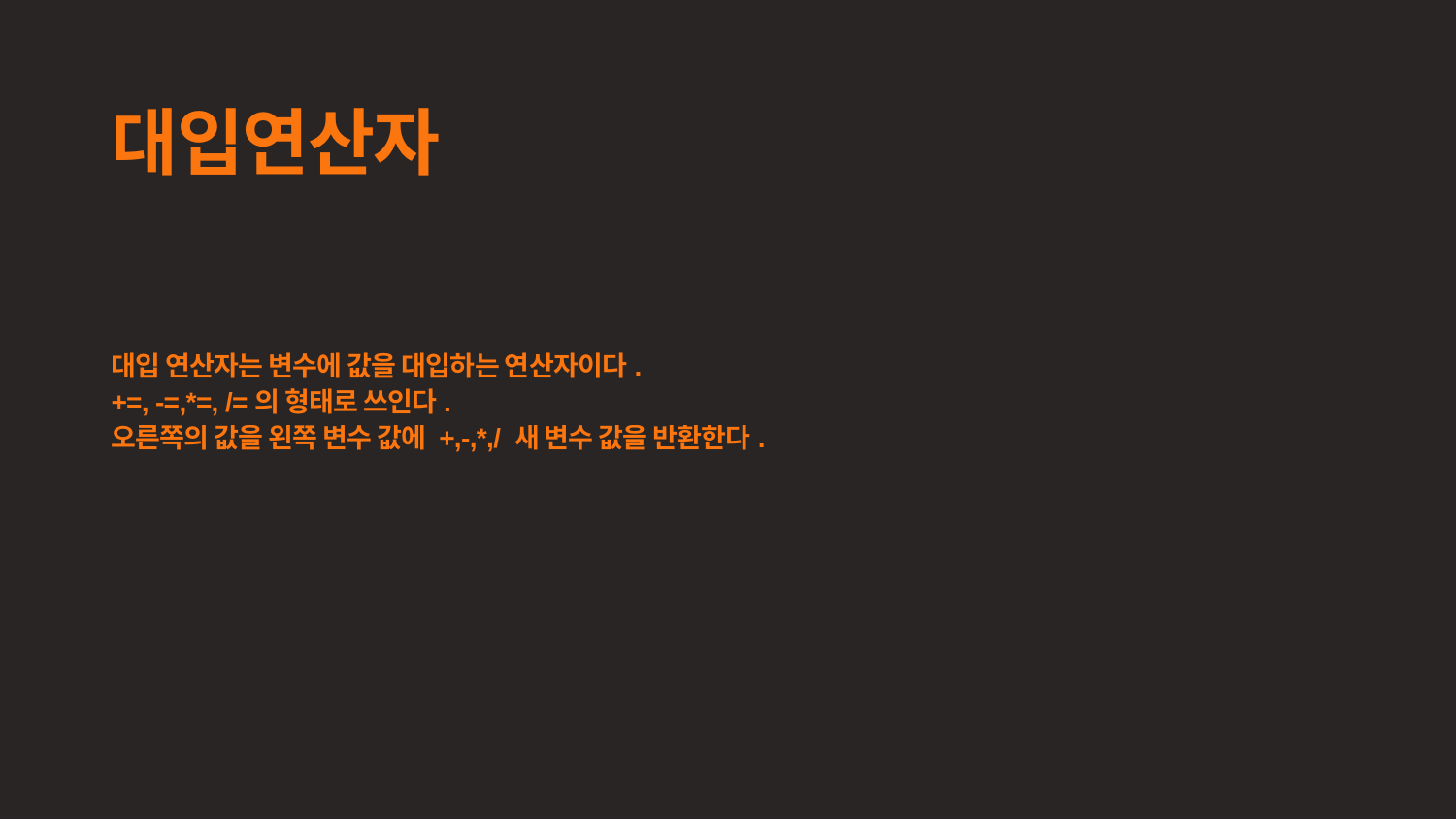

대입연산자

대입 연산자는 변수에 값을 대입하는 연산자이다.
+=, -=,*=, /=의 형태로 쓰인다.
오른쪽의 값을 왼쪽 변수 값에 +,-,*,/ 새 변수 값을 반환한다.